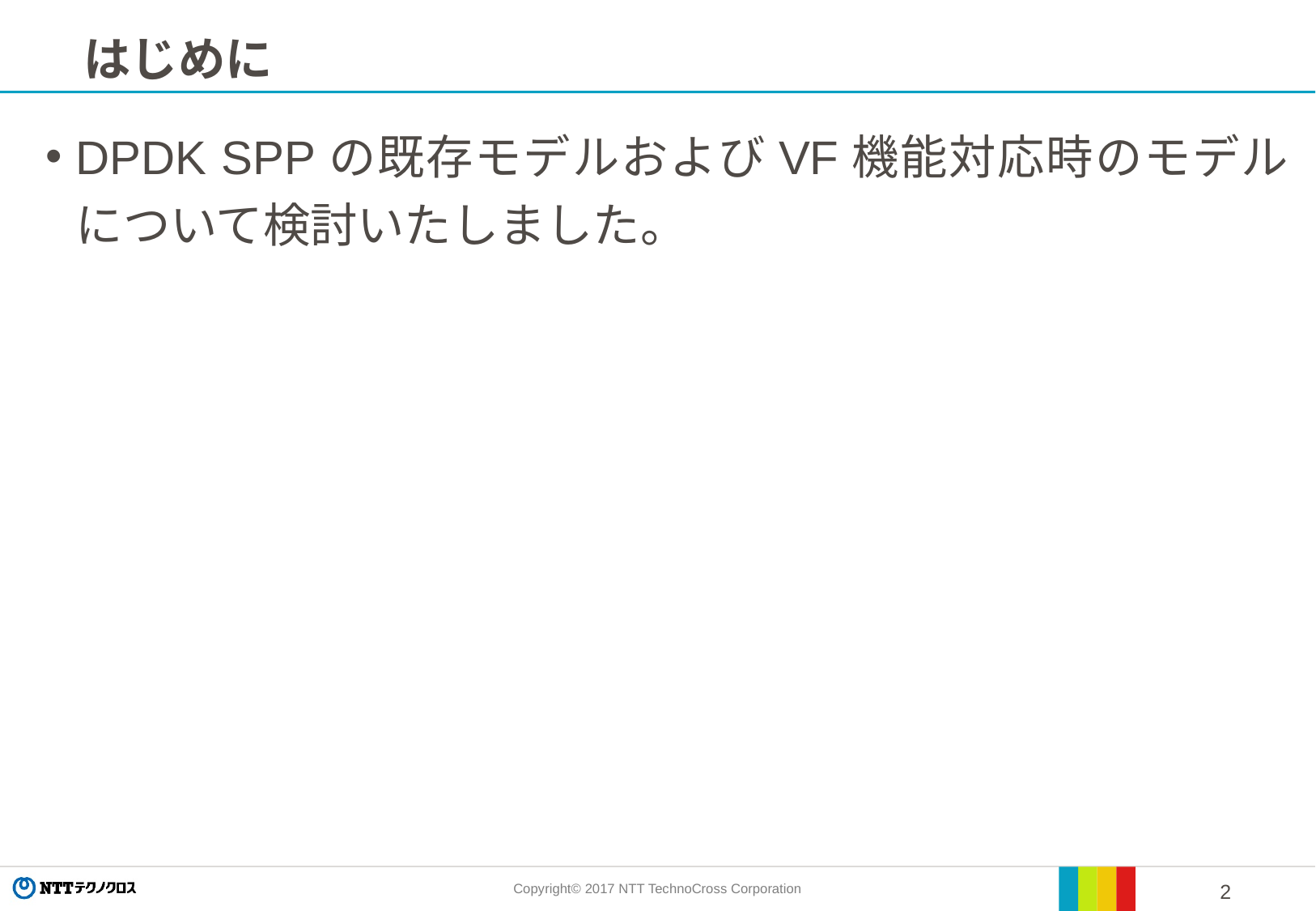

# はじめに
DPDK SPPの既存モデルおよびVF機能対応時のモデルについて検討いたしました。